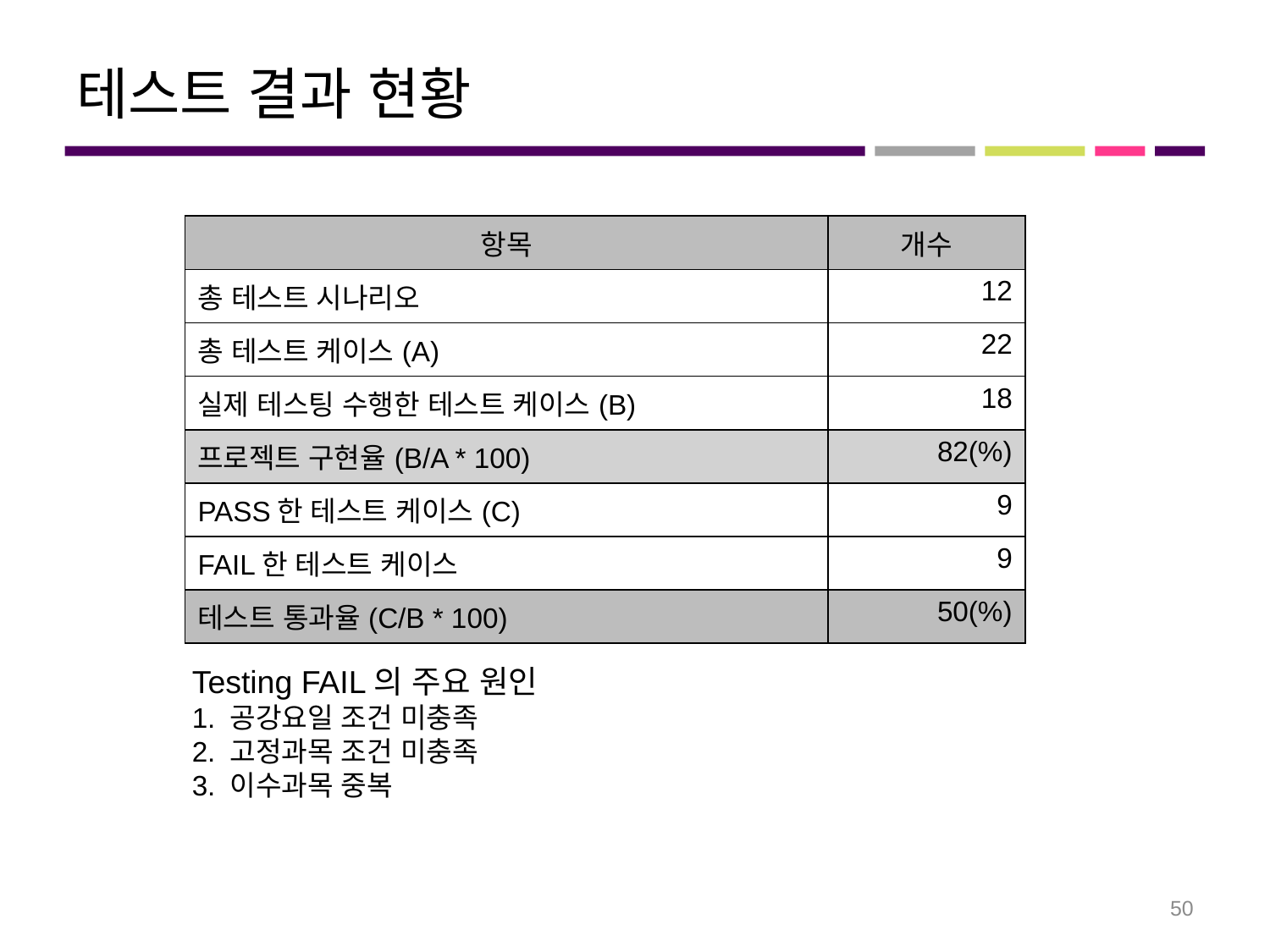

# 테스트 결과 현황
| 항목 | 개수 |
| --- | --- |
| 총 테스트 시나리오 | 12 |
| 총 테스트 케이스(A) | 22 |
| 실제 테스팅 수행한 테스트 케이스(B) | 18 |
| 프로젝트 구현율(B/A \* 100) | 82(%) |
| PASS한 테스트 케이스(C) | 9 |
| FAIL한 테스트 케이스 | 9 |
| 테스트 통과율(C/B \* 100) | 50(%) |
Testing FAIL의 주요 원인
1. 공강요일 조건 미충족
2. 고정과목 조건 미충족
3. 이수과목 중복
50